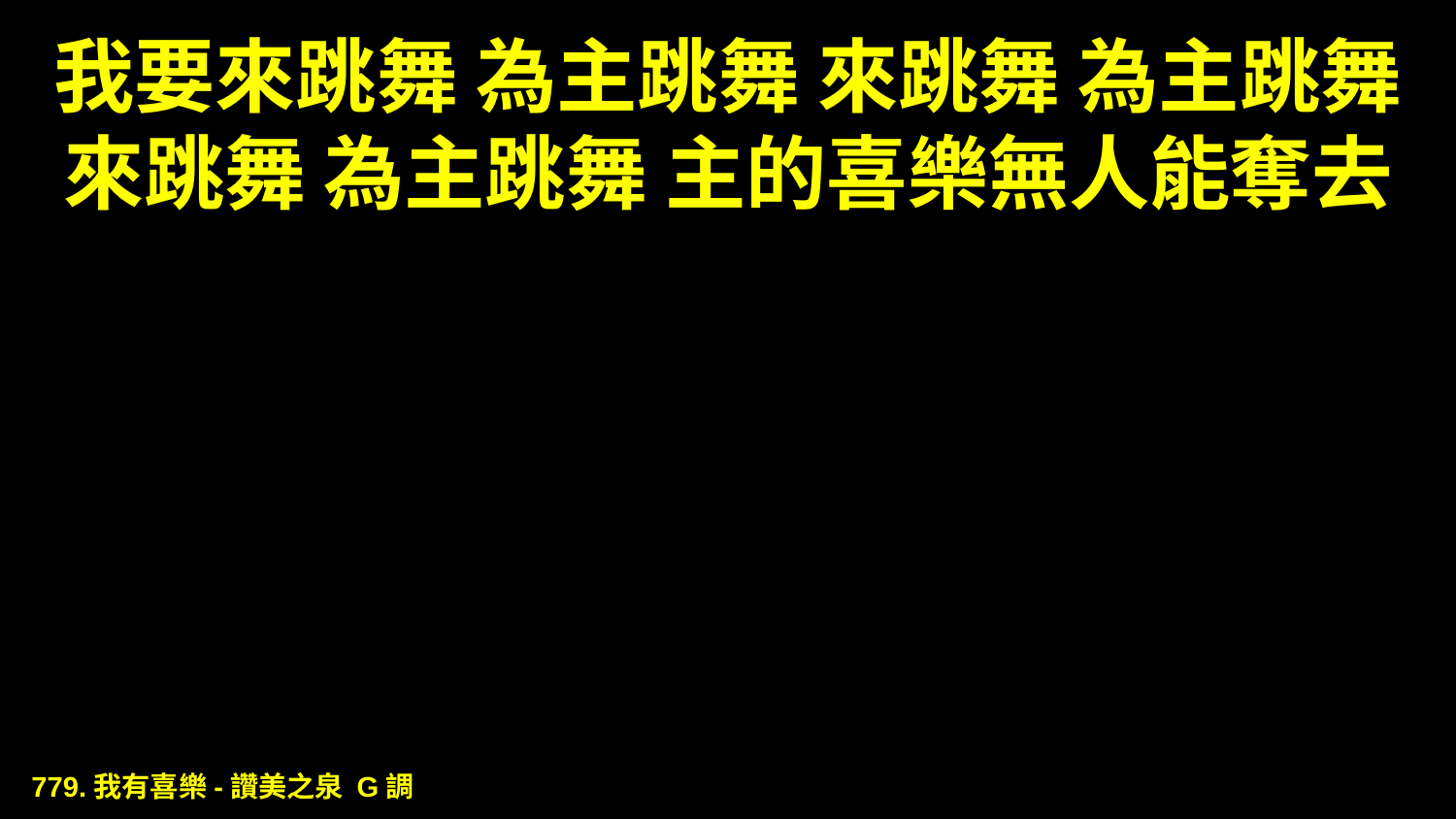

# 我要來跳舞 為主跳舞 來跳舞 為主跳舞 來跳舞 為主跳舞 主的喜樂無人能奪去
779.我有喜樂-讚美之泉 G調